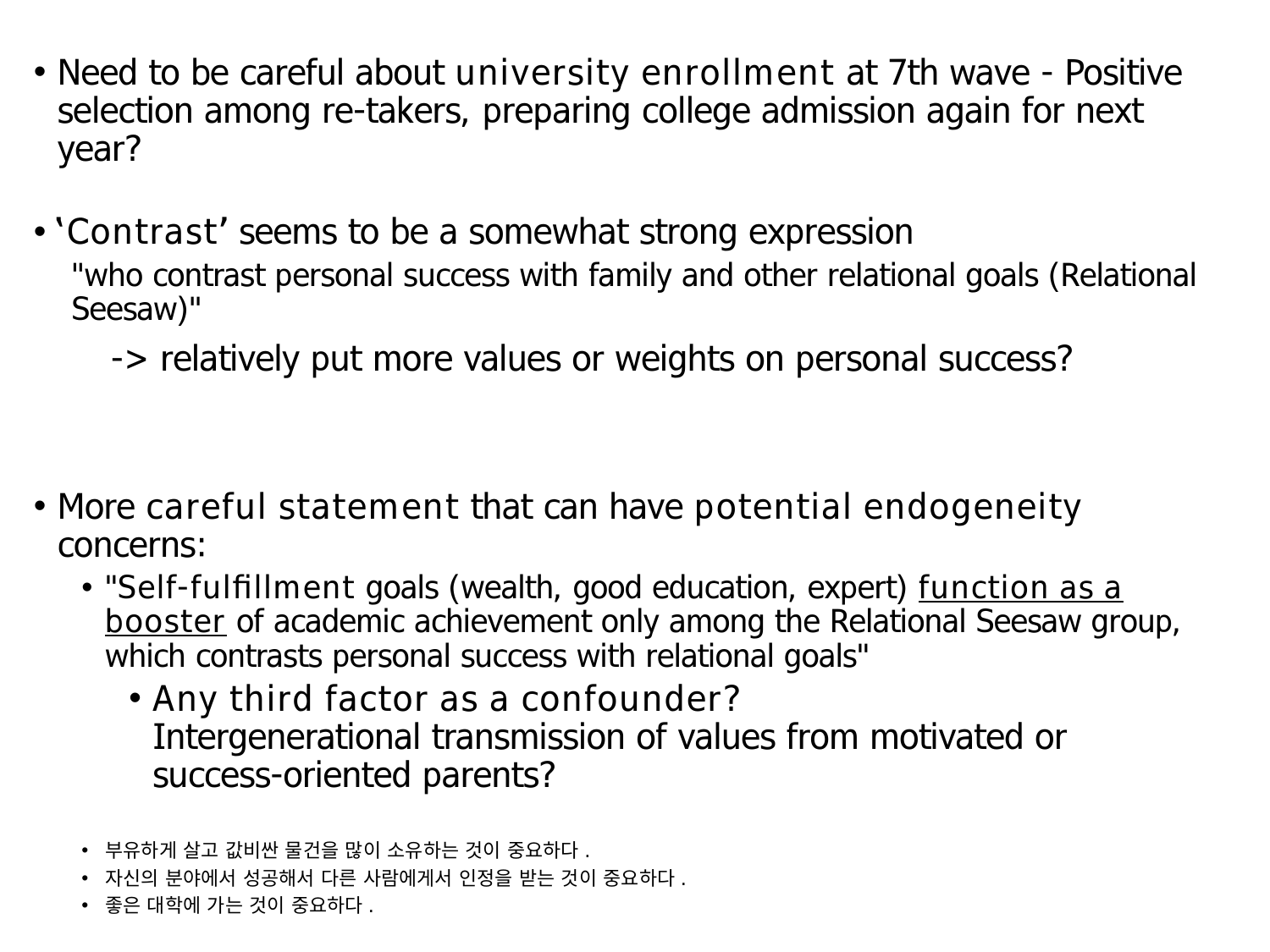

Need to be careful about university enrollment at 7th wave - Positive selection among re-takers, preparing college admission again for next year?

‘Contrast’ seems to be a somewhat strong expression
"who contrast personal success with family and other relational goals (Relational Seesaw)"
       -> relatively put more values or weights on personal success?

More careful statement that can have potential endogeneity concerns:
"Self-fulfillment goals (wealth, good education, expert) function as a booster of academic achievement only among the Relational Seesaw group, which contrasts personal success with relational goals"
Any third factor as a confounder?
Intergenerational transmission of values from motivated or success-oriented parents?

부유하게 살고 값비싼 물건을 많이 소유하는 것이 중요하다.
자신의 분야에서 성공해서 다른 사람에게서 인정을 받는 것이 중요하다.
좋은 대학에 가는 것이 중요하다.